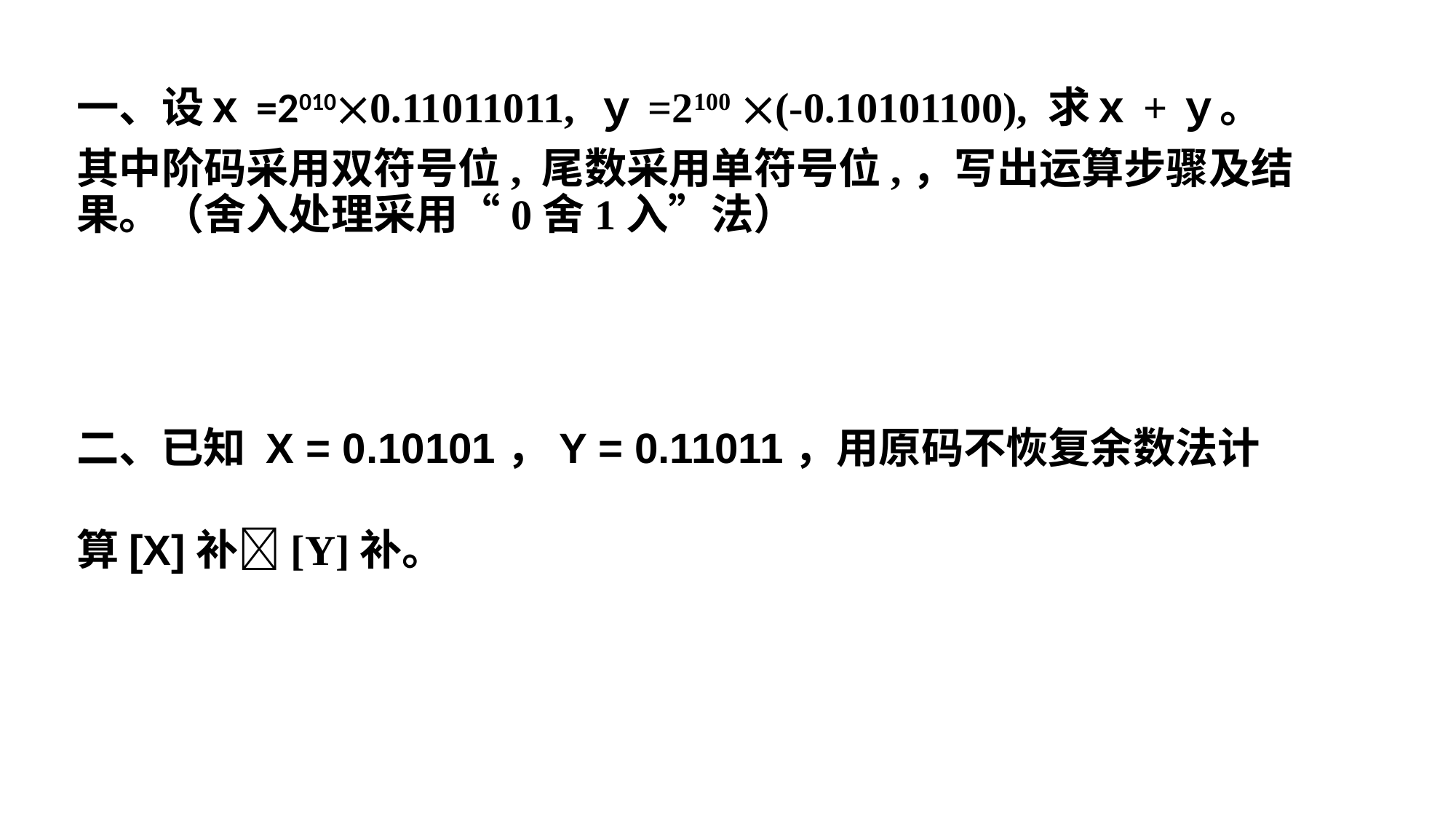

一、设ｘ=2010×0.11011011, ｙ=2100 ×(-0.10101100), 求ｘ+ｙ。
其中阶码采用双符号位, 尾数采用单符号位,，写出运算步骤及结果。（舍入处理采用“0舍1入”法）
二、已知 X = 0.10101，Y = 0.11011，用原码不恢复余数法计算[X]补÷[Y]补。